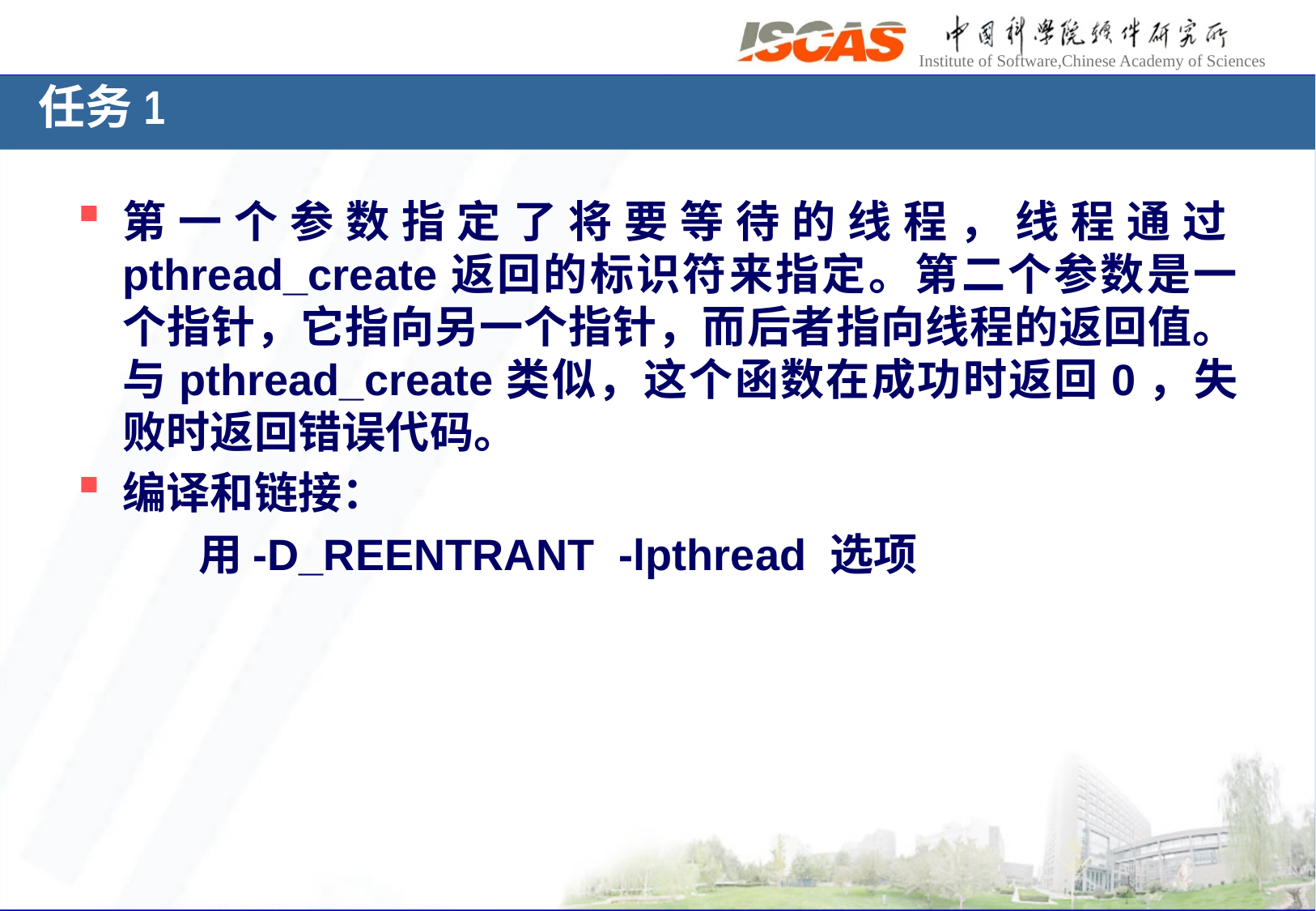

# 任务1
第一个参数指定了将要等待的线程，线程通过pthread_create返回的标识符来指定。第二个参数是一个指针，它指向另一个指针，而后者指向线程的返回值。与pthread_create类似，这个函数在成功时返回0，失败时返回错误代码。
编译和链接：
	用-D_REENTRANT  -lpthread 选项